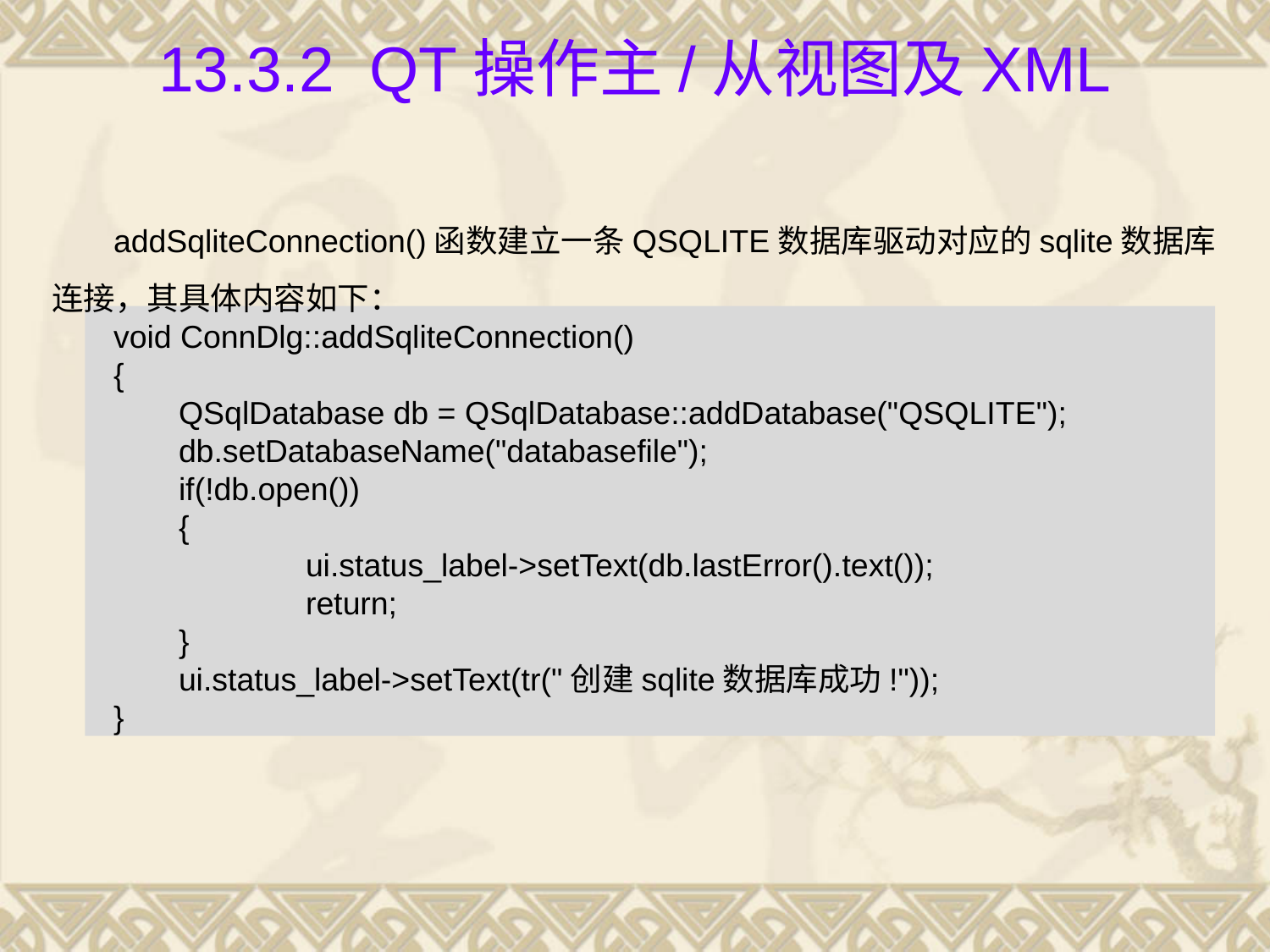

# 13.3.2  Qt操作主/从视图及XML
addSqliteConnection()函数建立一条QSQLITE数据库驱动对应的sqlite数据库连接，其具体内容如下：
void ConnDlg::addSqliteConnection()
{
	QSqlDatabase db = QSqlDatabase::addDatabase("QSQLITE");
	db.setDatabaseName("databasefile");
	if(!db.open())
	{
		ui.status_label->setText(db.lastError().text());
		return;
	}
	ui.status_label->setText(tr("创建sqlite数据库成功!"));
}